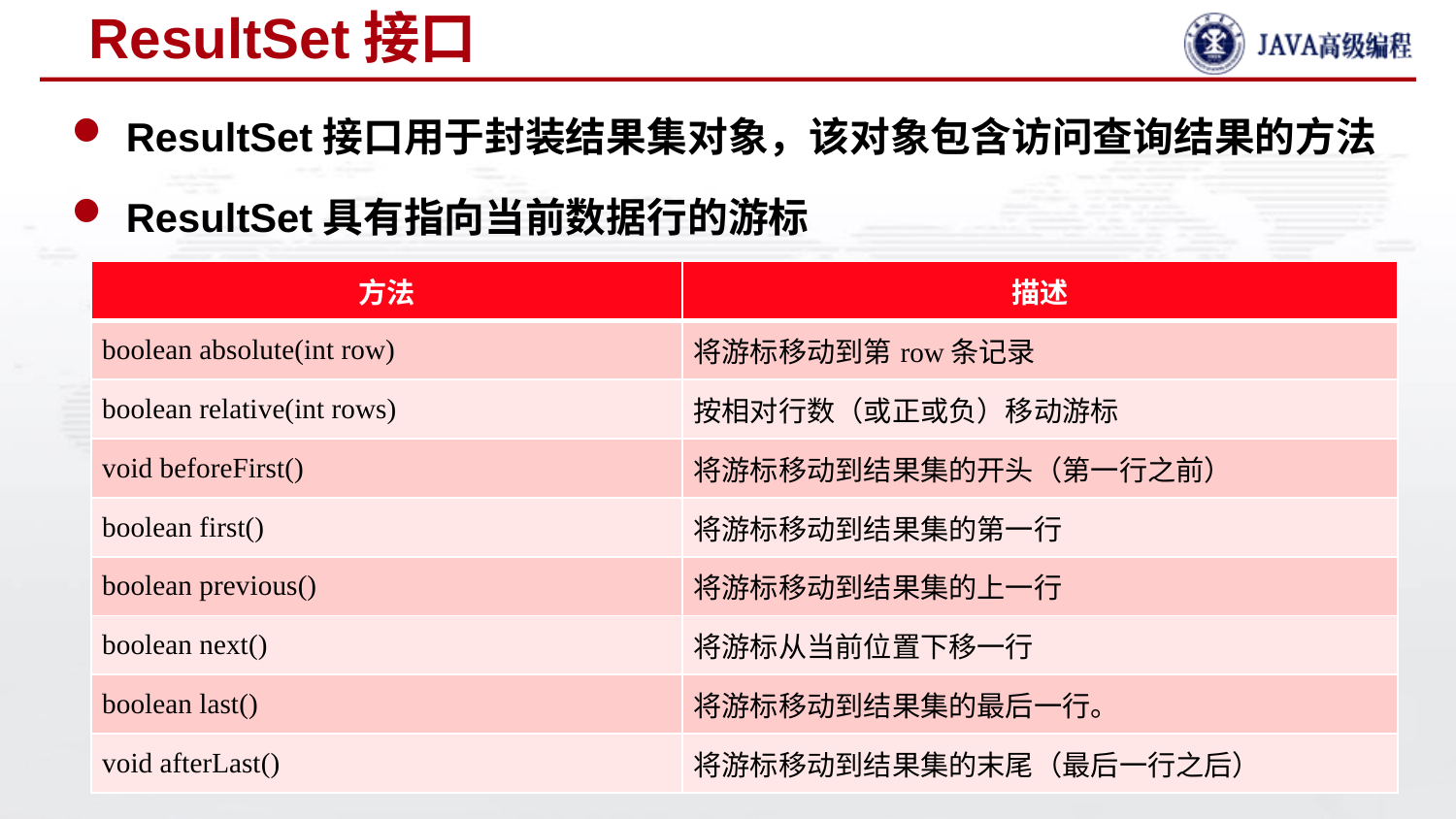

# ResultSet接口
ResultSet接口用于封装结果集对象，该对象包含访问查询结果的方法
ResultSet具有指向当前数据行的游标
| 方法 | 描述 |
| --- | --- |
| boolean absolute(int row) | 将游标移动到第row条记录 |
| boolean relative(int rows) | 按相对行数（或正或负）移动游标 |
| void beforeFirst() | 将游标移动到结果集的开头（第一行之前） |
| boolean first() | 将游标移动到结果集的第一行 |
| boolean previous() | 将游标移动到结果集的上一行 |
| boolean next() | 将游标从当前位置下移一行 |
| boolean last() | 将游标移动到结果集的最后一行。 |
| void afterLast() | 将游标移动到结果集的末尾（最后一行之后） |